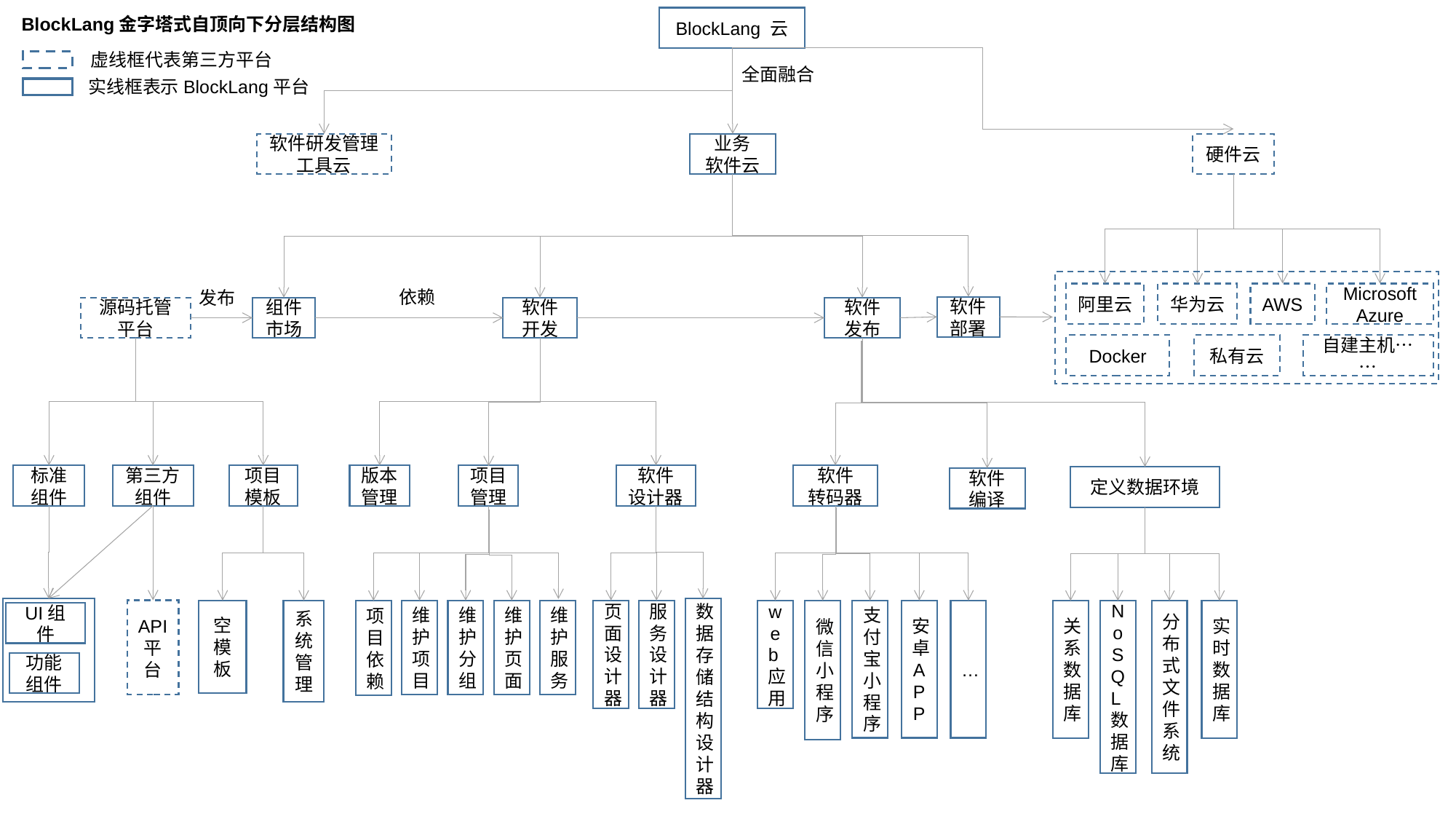

BlockLang金字塔式自顶向下分层结构图
BlockLang 云
虚线框代表第三方平台

全面融合
实线框表示BlockLang平台

软件研发管理工具云
业务
软件云
硬件云

依赖
发布
阿里云
华为云
AWS
Microsoft Azure
软件部署
源码托管平台
组件市场
软件开发
软件发布
Docker
私有云
自建主机……
标准组件
第三方组件
项目模板
版本管理
项目管理
软件
设计器
软件
转码器
定义数据环境
软件编译

数据存储结构设计器
API平台
空模板
系统管理
维护项目
维护分组
维护页面
维护服务
页面设计器
服务设计器
web应用
微信小程序
支付宝小程序
安卓APP
…
项目依赖
关系数据库
NoSQL数据库
分布式文件系统
实时数据库
UI组件
功能组件